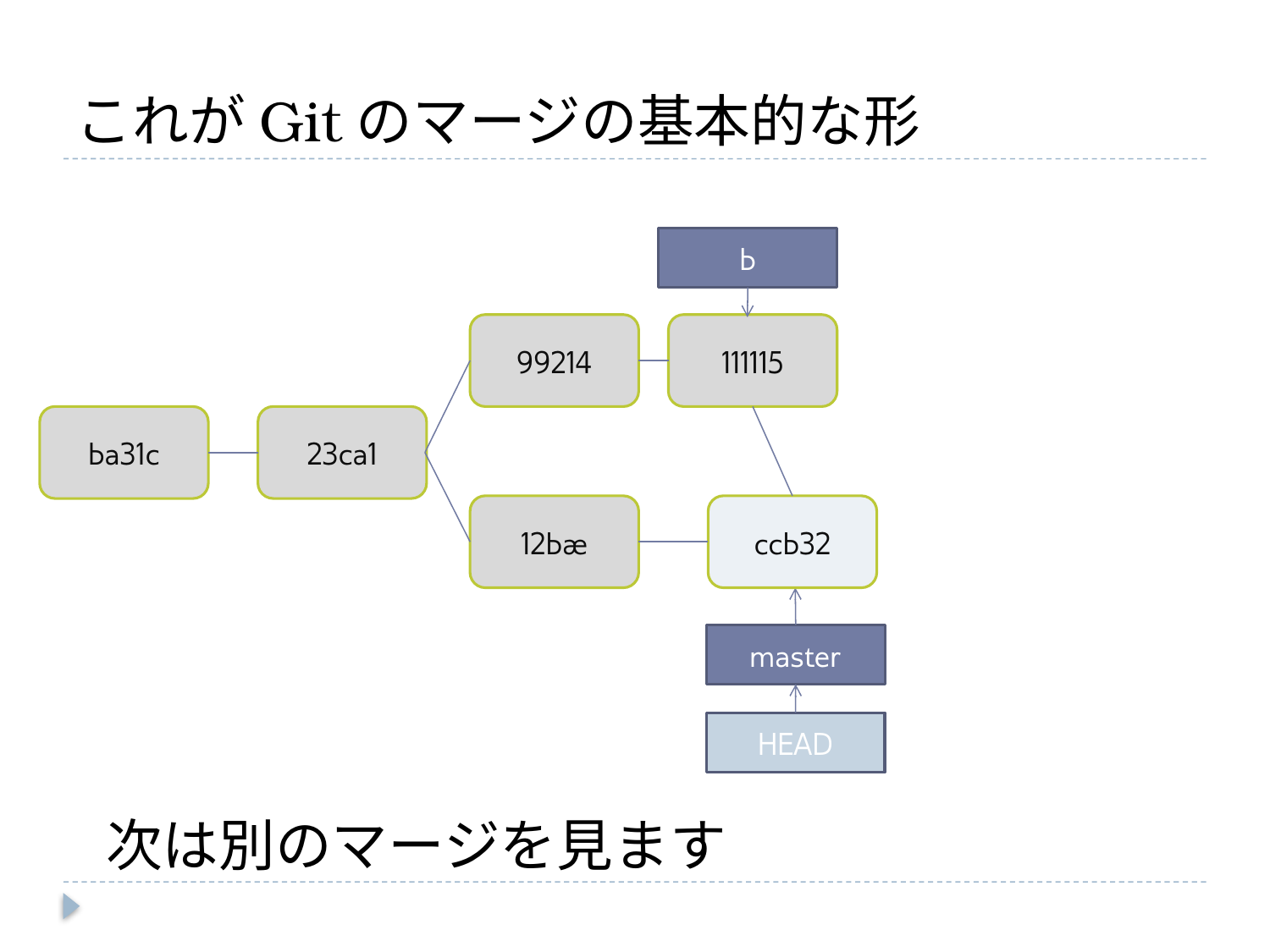

# これがGitのマージの基本的な形
b
99214
111115
ba31c
23ca1
12bae
ccb32
master
HEAD
次は別のマージを見ます